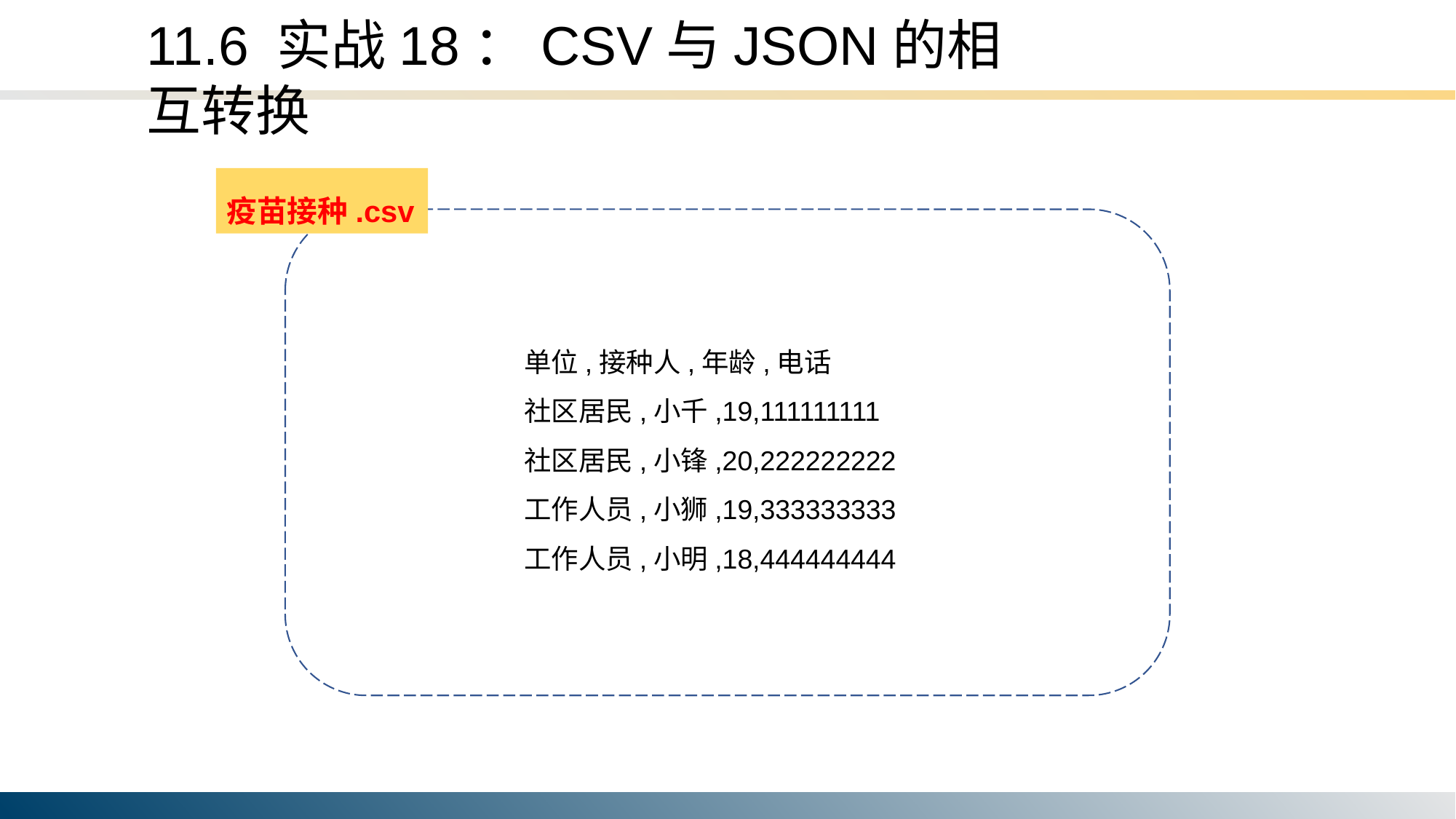

11.6 实战18：CSV与JSON的相互转换
疫苗接种.csv

单位,接种人,年龄,电话
社区居民,小千,19,111111111
社区居民,小锋,20,222222222
工作人员,小狮,19,333333333
工作人员,小明,18,444444444